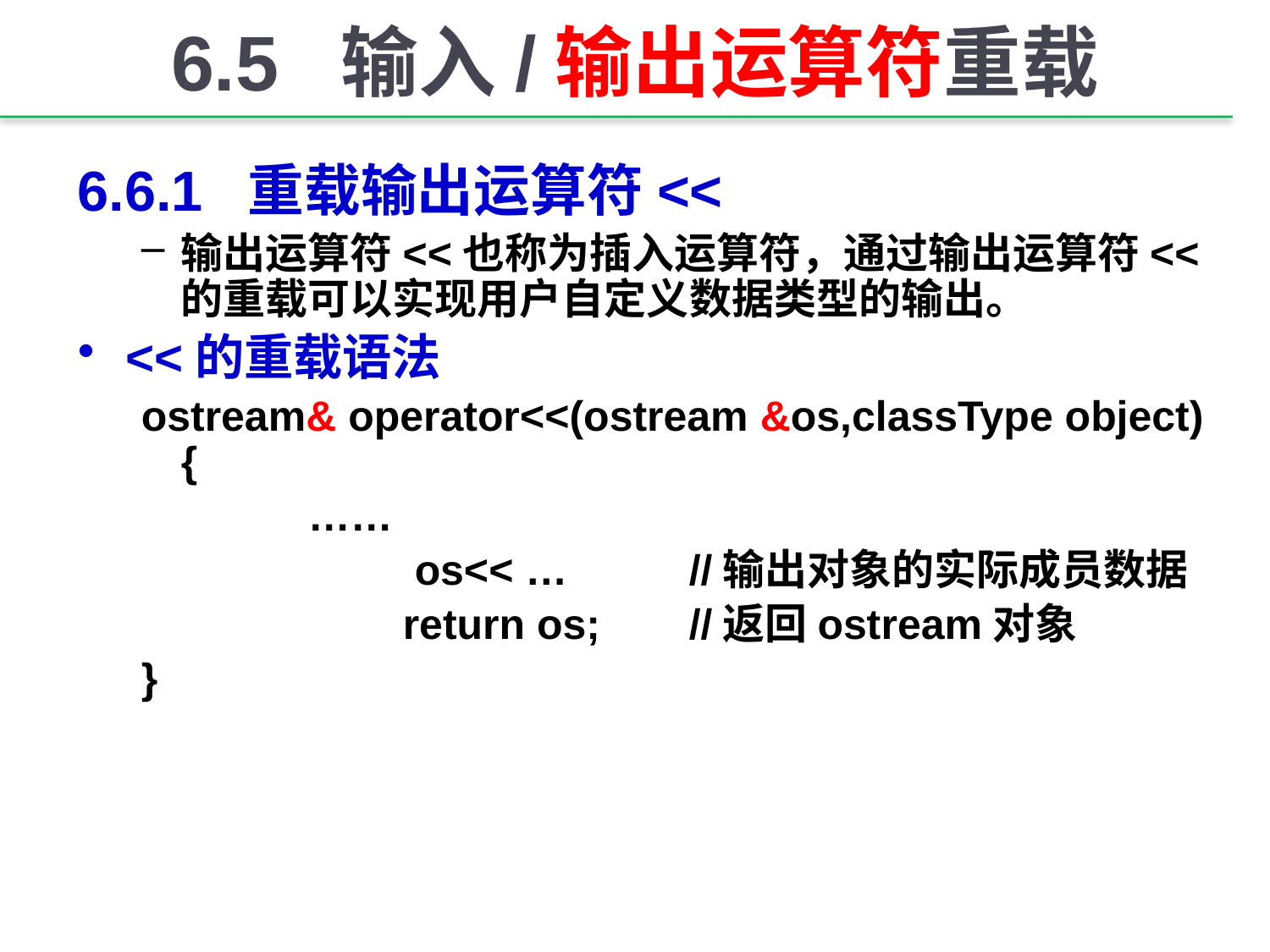

# 6.5  输入/输出运算符重载
6.6.1  重载输出运算符<<
输出运算符<<也称为插入运算符，通过输出运算符<<的重载可以实现用户自定义数据类型的输出。
<<的重载语法
ostream& operator<<(ostream &os,classType object) {
       	……
		         os<< …    	//输出对象的实际成员数据
		        return os;  	//返回ostream对象
}